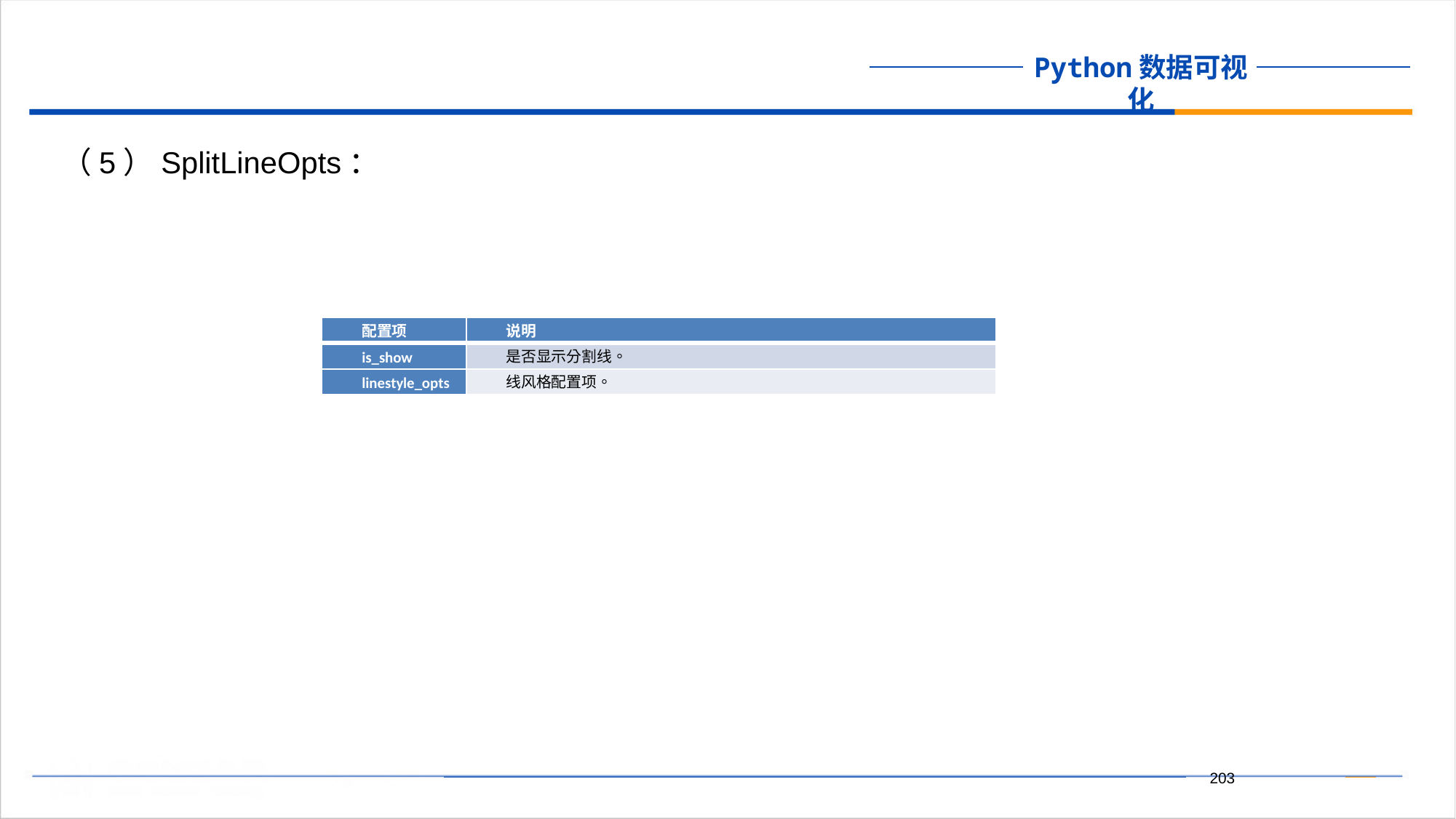

（5）SplitLineOpts：
| 配置项 | 说明 |
| --- | --- |
| is\_show | 是否显示分割线。 |
| linestyle\_opts | 线风格配置项。 |